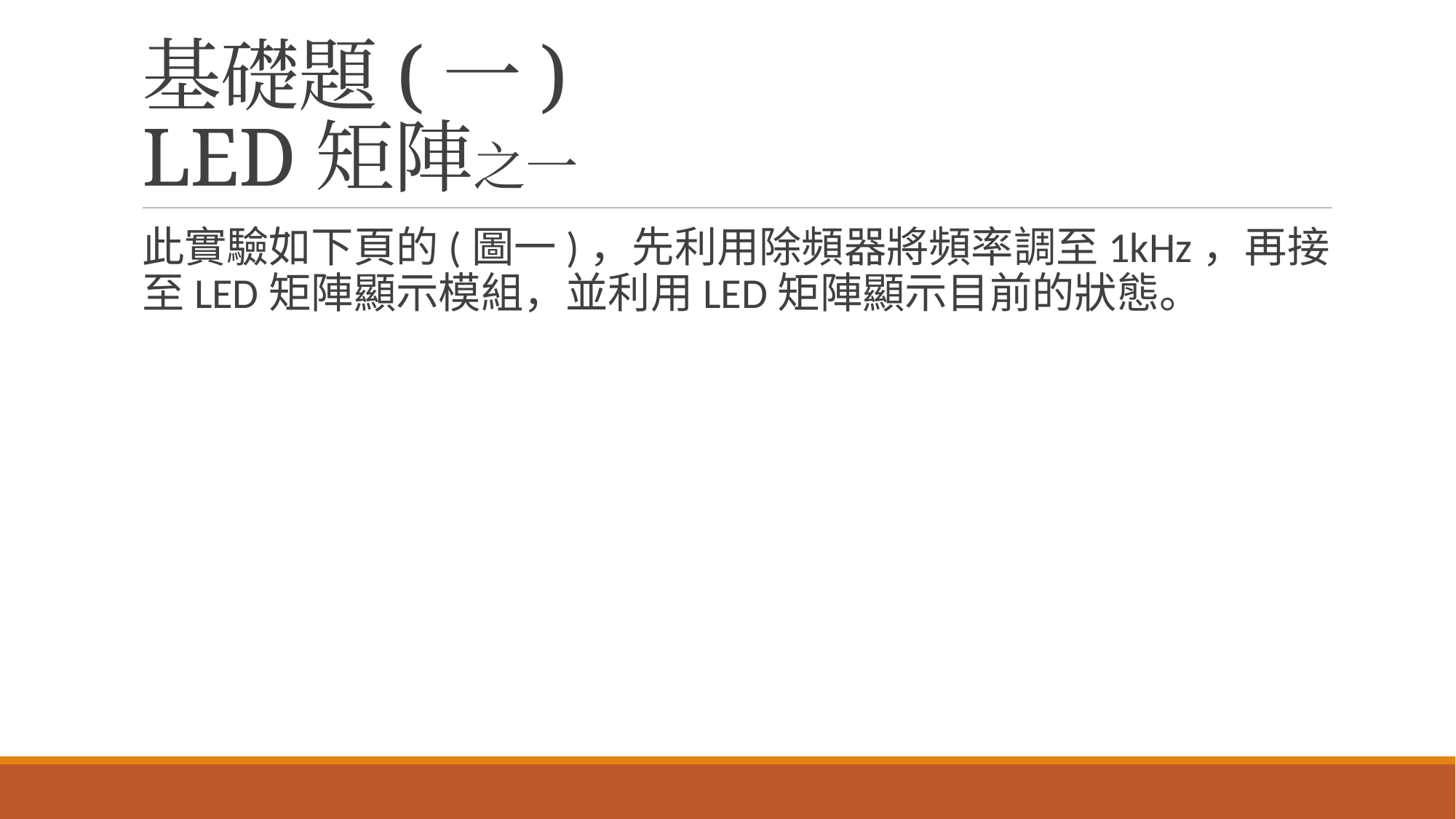

# 基礎題(一) LED矩陣之一
此實驗如下頁的(圖一)，先利用除頻器將頻率調至1kHz，再接至LED矩陣顯示模組，並利用LED矩陣顯示目前的狀態。